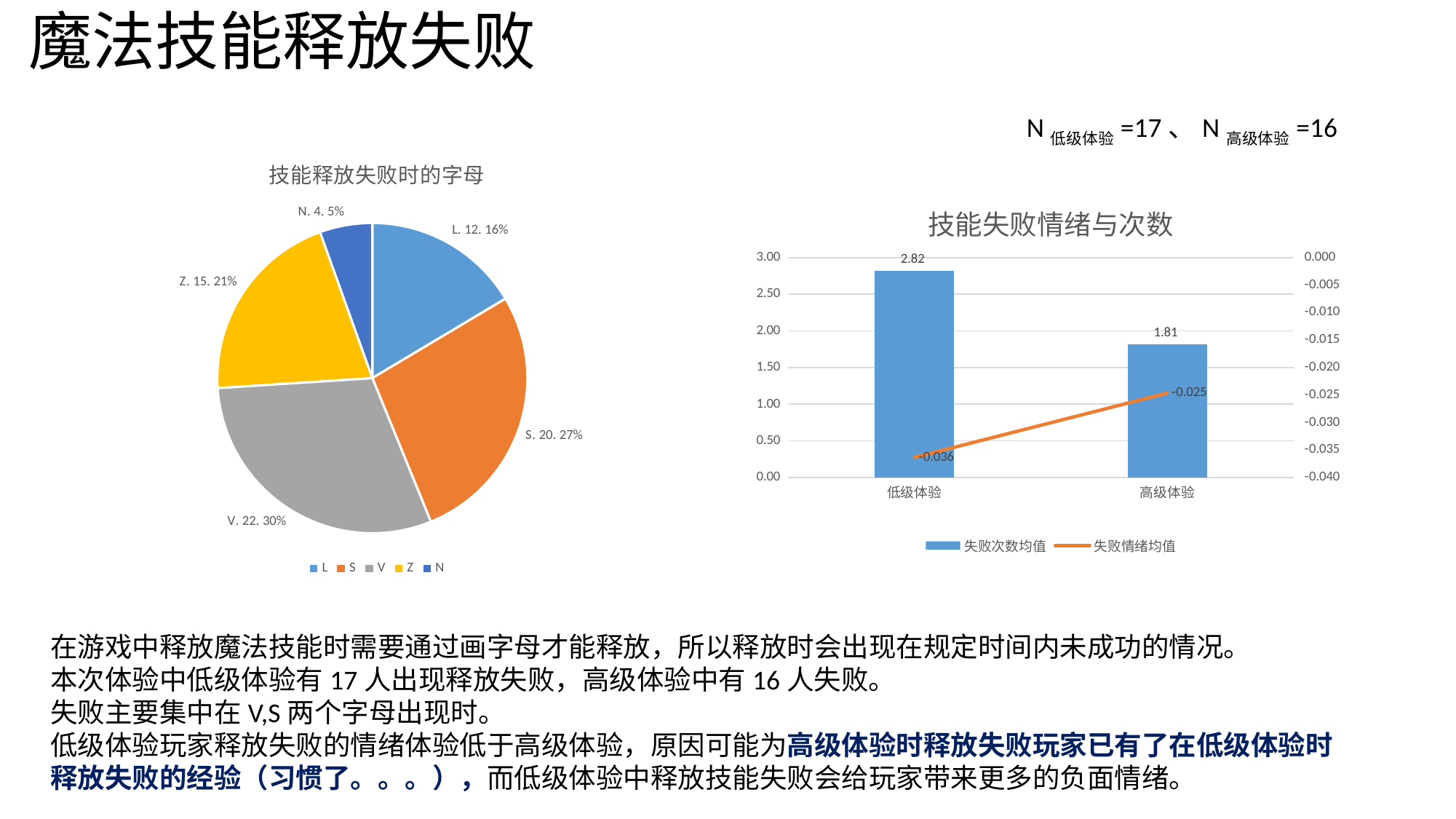

# 魔法技能释放失败
N低级体验=17、N高级体验=16

### Chart: 技能释放失败时的字母

| Category |  |
|---|---|
| L | 12.0 |
| S | 20.0 |
| V | 22.0 |
| Z | 15.0 |
| N | 4.0 |

### Chart: 技能失败情绪与次数

| Category |  |  |
|---|---|---|
| 低级体验 | 2.823529411764706 | -0.03634871200048753 |
| 高级体验 | 1.8125 | -0.024646267288991254 |
在游戏中释放魔法技能时需要通过画字母才能释放，所以释放时会出现在规定时间内未成功的情况。
本次体验中低级体验有17人出现释放失败，高级体验中有16人失败。
失败主要集中在V,S两个字母出现时。
低级体验玩家释放失败的情绪体验低于高级体验，原因可能为高级体验时释放失败玩家已有了在低级体验时释放失败的经验（习惯了。。。），而低级体验中释放技能失败会给玩家带来更多的负面情绪。